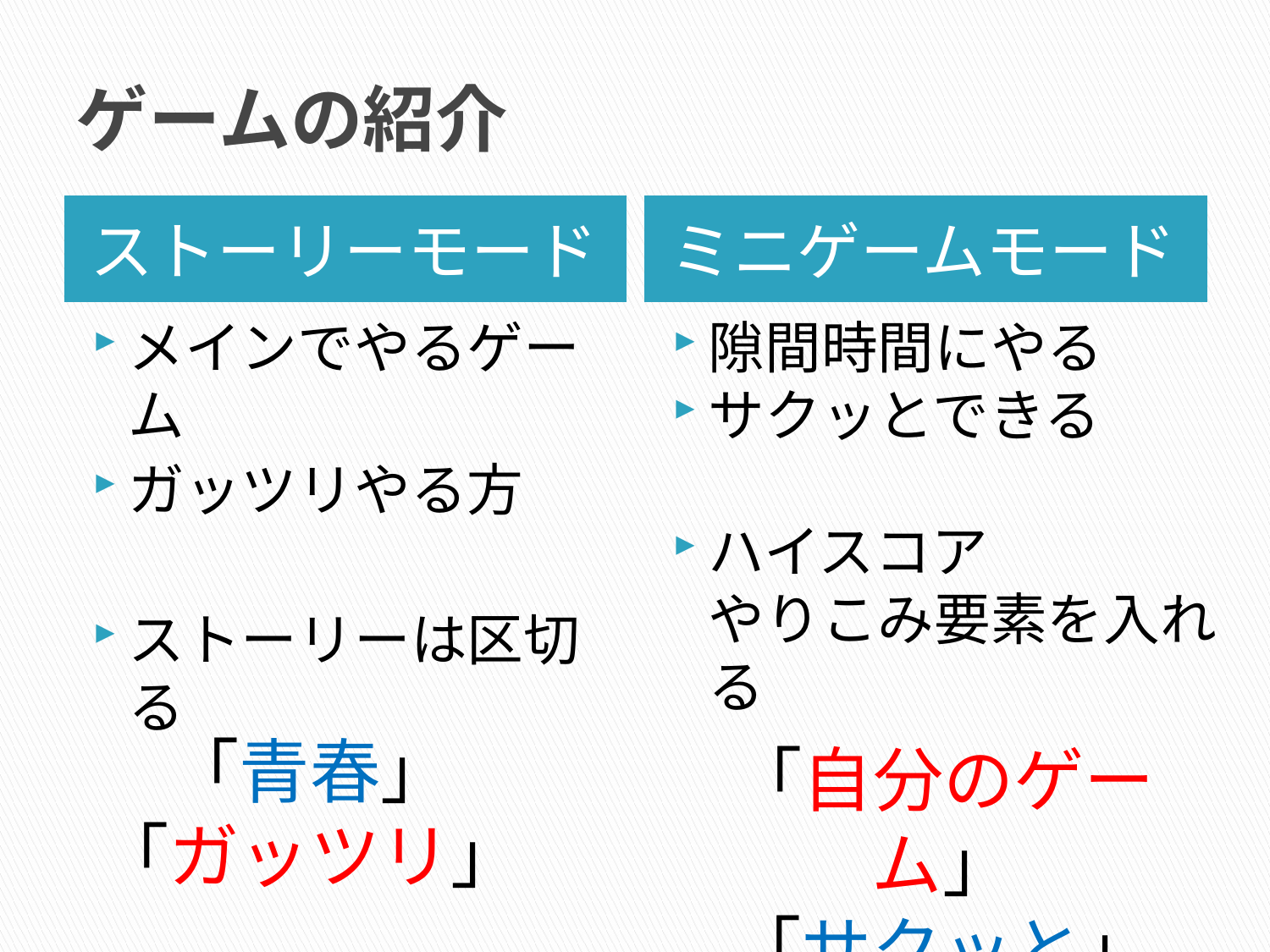

# ゲームの紹介
ストーリーモード
ミニゲームモード
隙間時間にやる
サクッとできる

ハイスコア
やりこみ要素を入れる
メインでやるゲーム
ガッツリやる方

ストーリーは区切る

「青春」
「ガッツリ」
「自分のゲーム」
「サクッと」